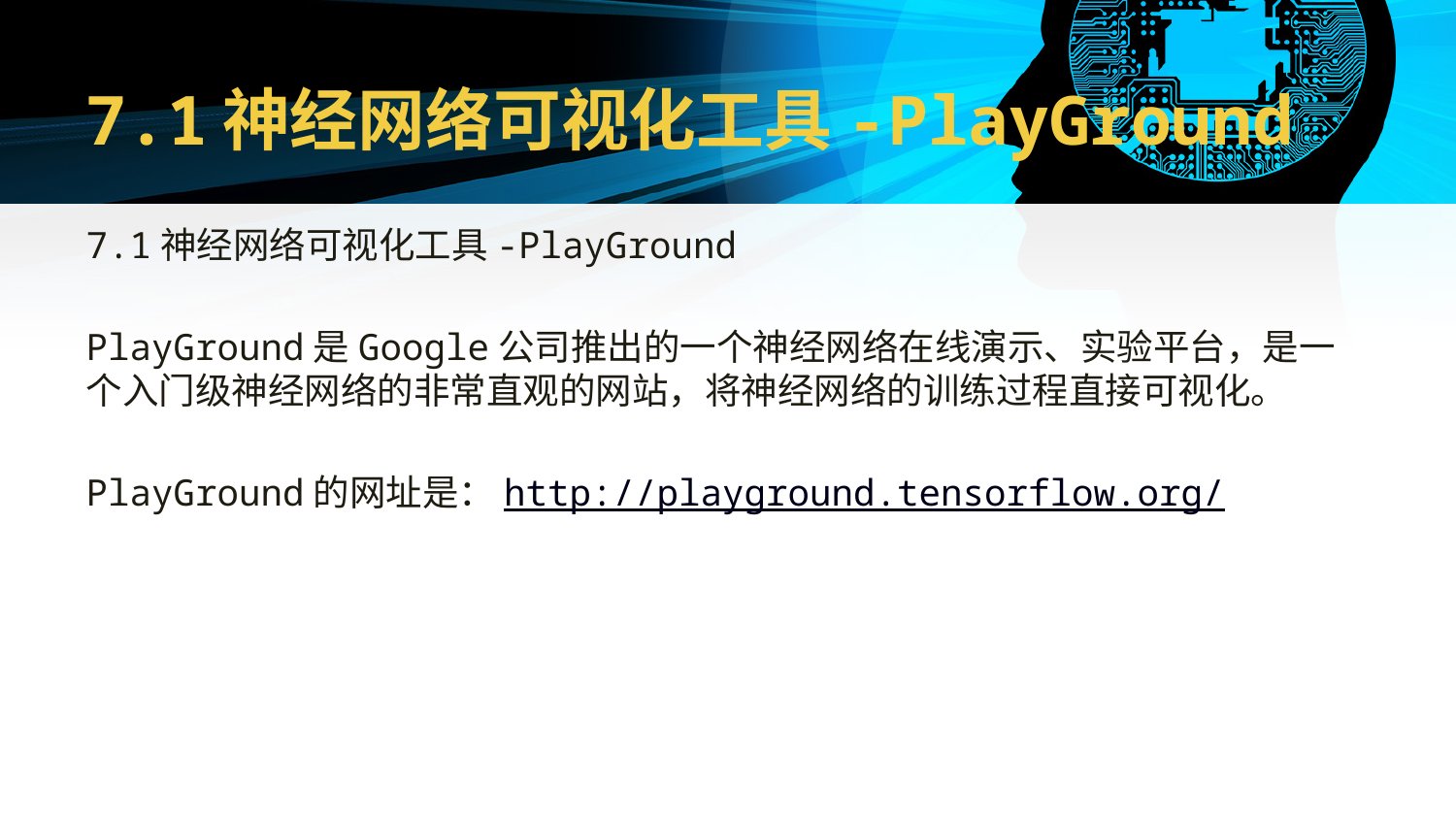

# 7.1神经网络可视化工具-PlayGround
7.1神经网络可视化工具-PlayGround

PlayGround是Google公司推出的一个神经网络在线演示、实验平台，是一个入门级神经网络的非常直观的网站，将神经网络的训练过程直接可视化。

PlayGround的网址是：http://playground.tensorflow.org/